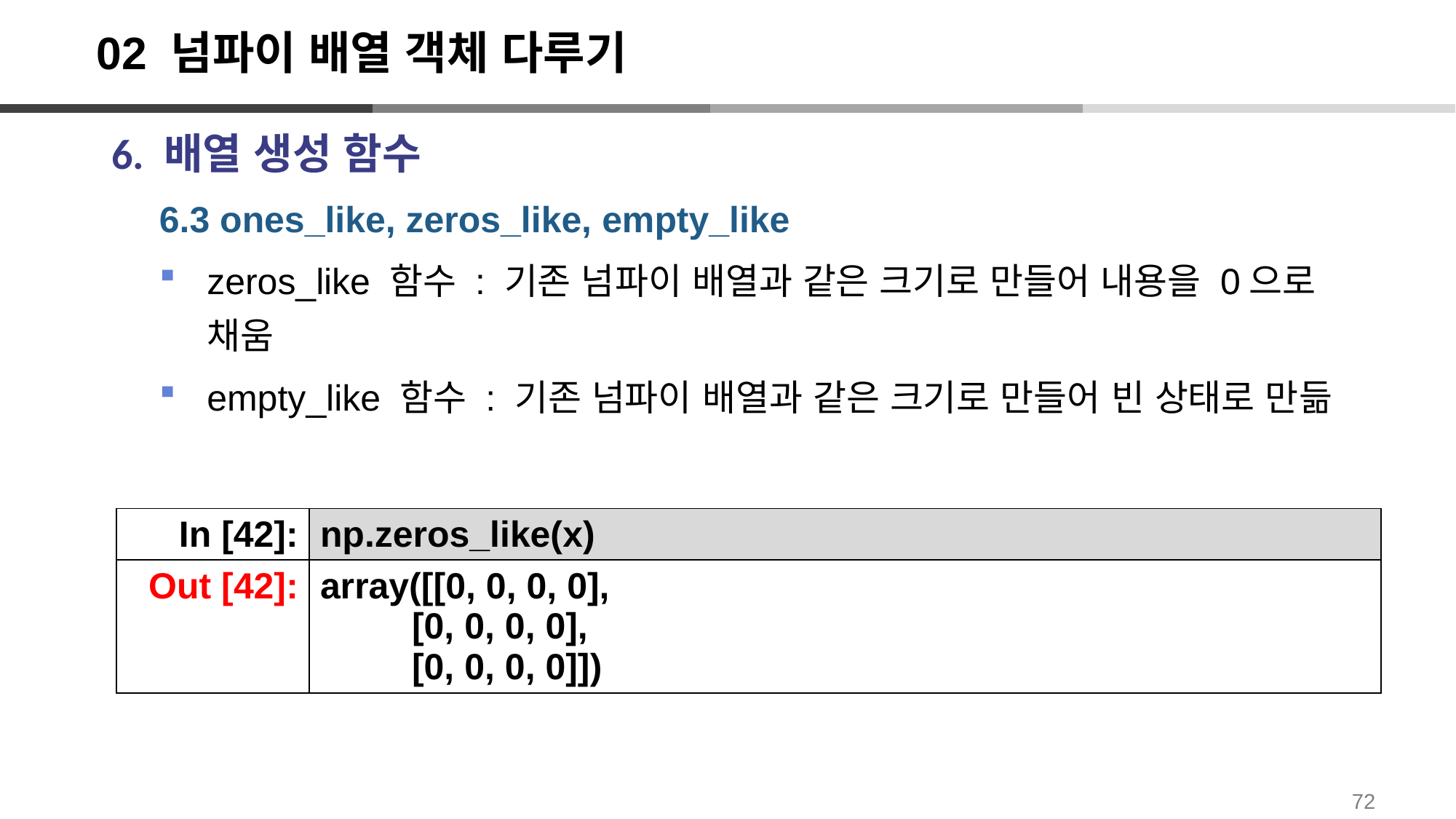

# 02 넘파이 배열 객체 다루기
6. 배열 생성 함수
6.3 ones_like, zeros_like, empty_like
zeros_like 함수 : 기존 넘파이 배열과 같은 크기로 만들어 내용을 0으로 채움
empty_like 함수 : 기존 넘파이 배열과 같은 크기로 만들어 빈 상태로 만듦
| In [42]: | np.zeros\_like(x) |
| --- | --- |
| Out [42]: | array([[0, 0, 0, 0], [0, 0, 0, 0], [0, 0, 0, 0]]) |